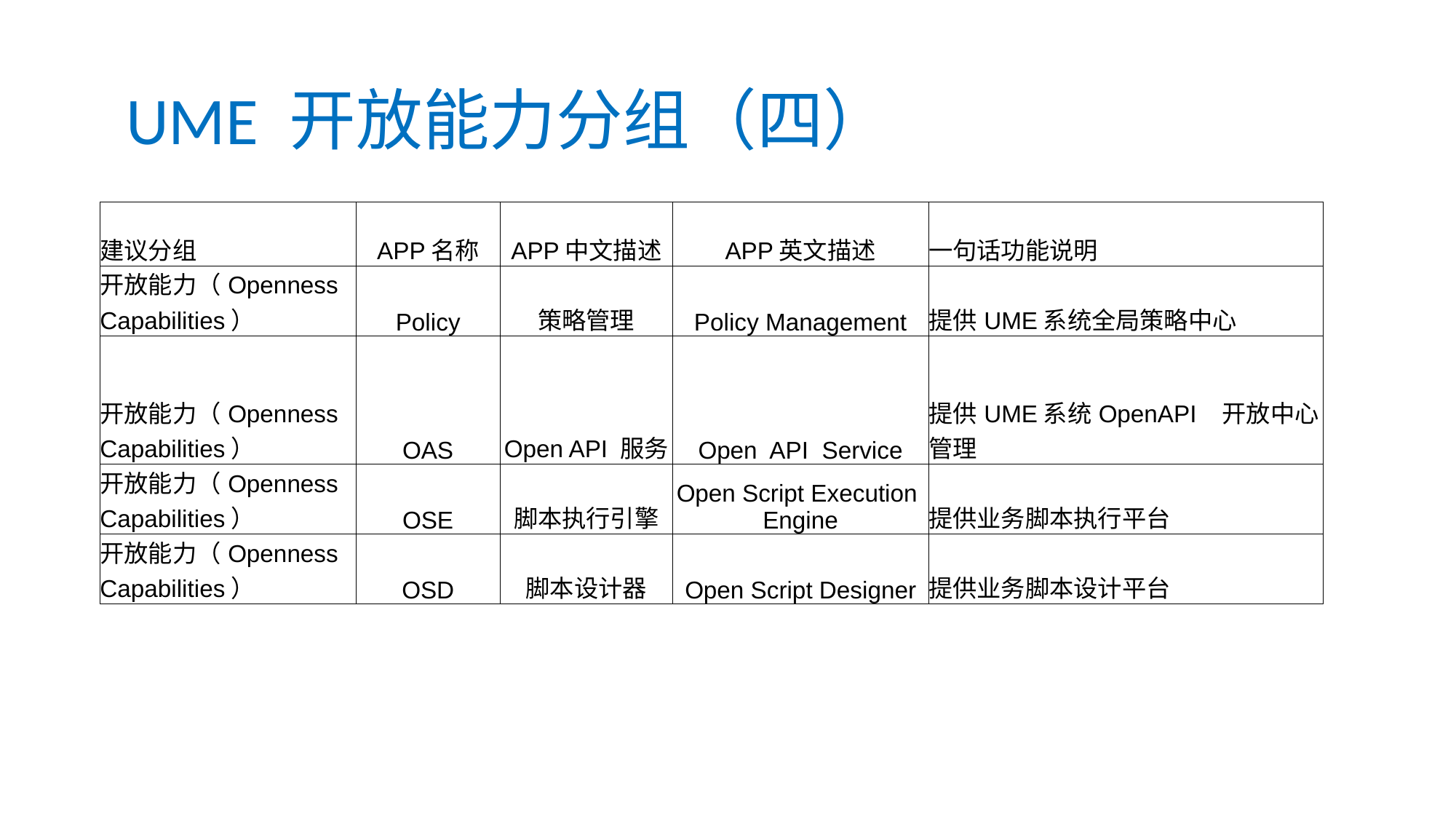

# UME 开放能力分组（四）
| 建议分组 | APP名称 | APP中文描述 | APP英文描述 | 一句话功能说明 |
| --- | --- | --- | --- | --- |
| 开放能力（Openness Capabilities） | Policy | 策略管理 | Policy Management | 提供UME系统全局策略中心 |
| 开放能力（Openness Capabilities） | OAS | Open API 服务 | Open API Service | 提供UME系统OpenAPI 开放中心管理 |
| 开放能力（Openness Capabilities） | OSE | 脚本执行引擎 | Open Script Execution Engine | 提供业务脚本执行平台 |
| 开放能力（Openness Capabilities） | OSD | 脚本设计器 | Open Script Designer | 提供业务脚本设计平台 |